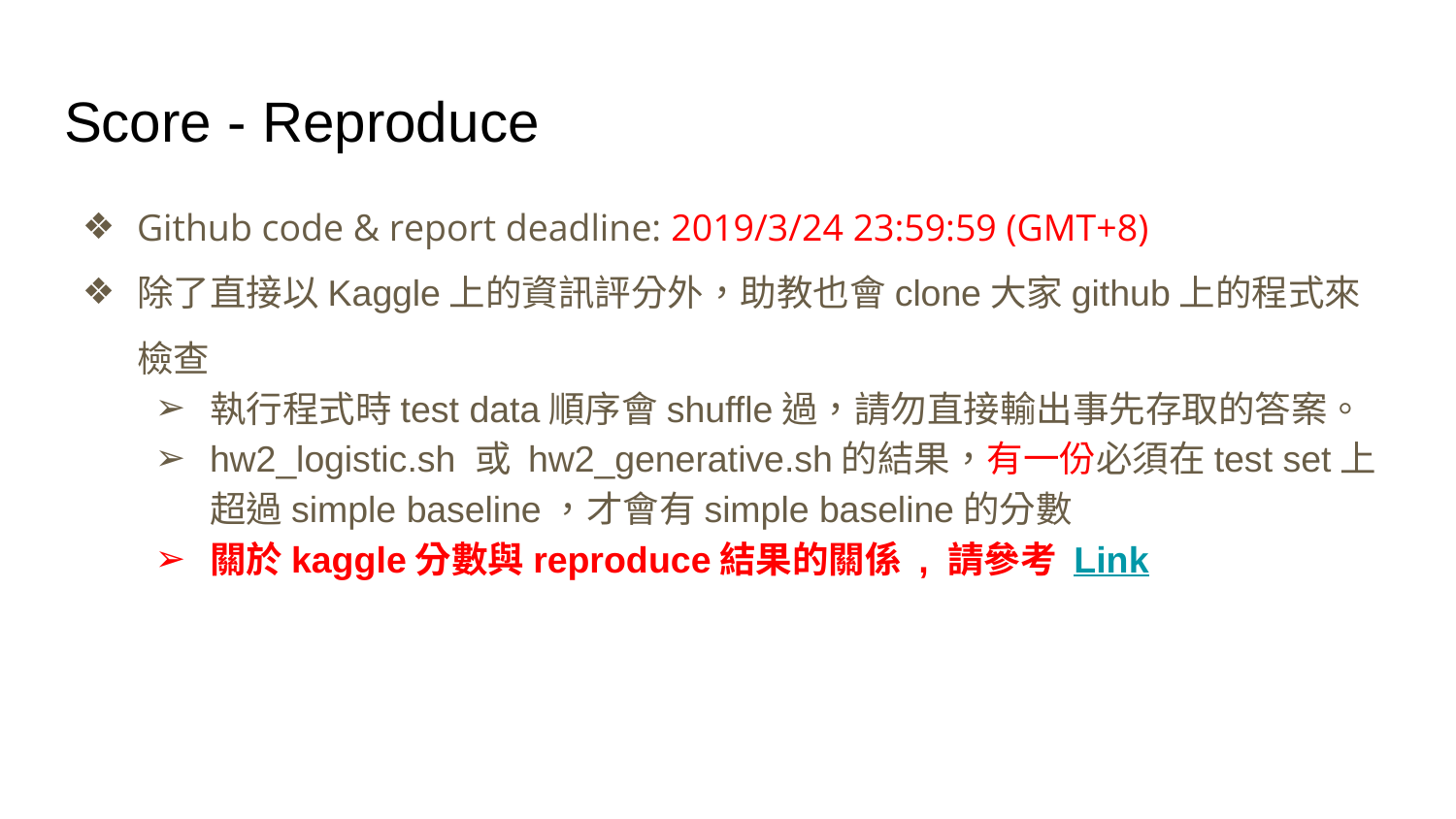

# Score - Reproduce

Github code & report deadline: 2019/3/24 23:59:59 (GMT+8)
除了直接以Kaggle上的資訊評分外，助教也會clone大家github上的程式來檢查
執行程式時test data順序會shuffle過，請勿直接輸出事先存取的答案。
hw2_logistic.sh 或 hw2_generative.sh的結果，有一份必須在test set上超過simple baseline，才會有simple baseline的分數
關於kaggle分數與reproduce結果的關係 , 請參考 Link